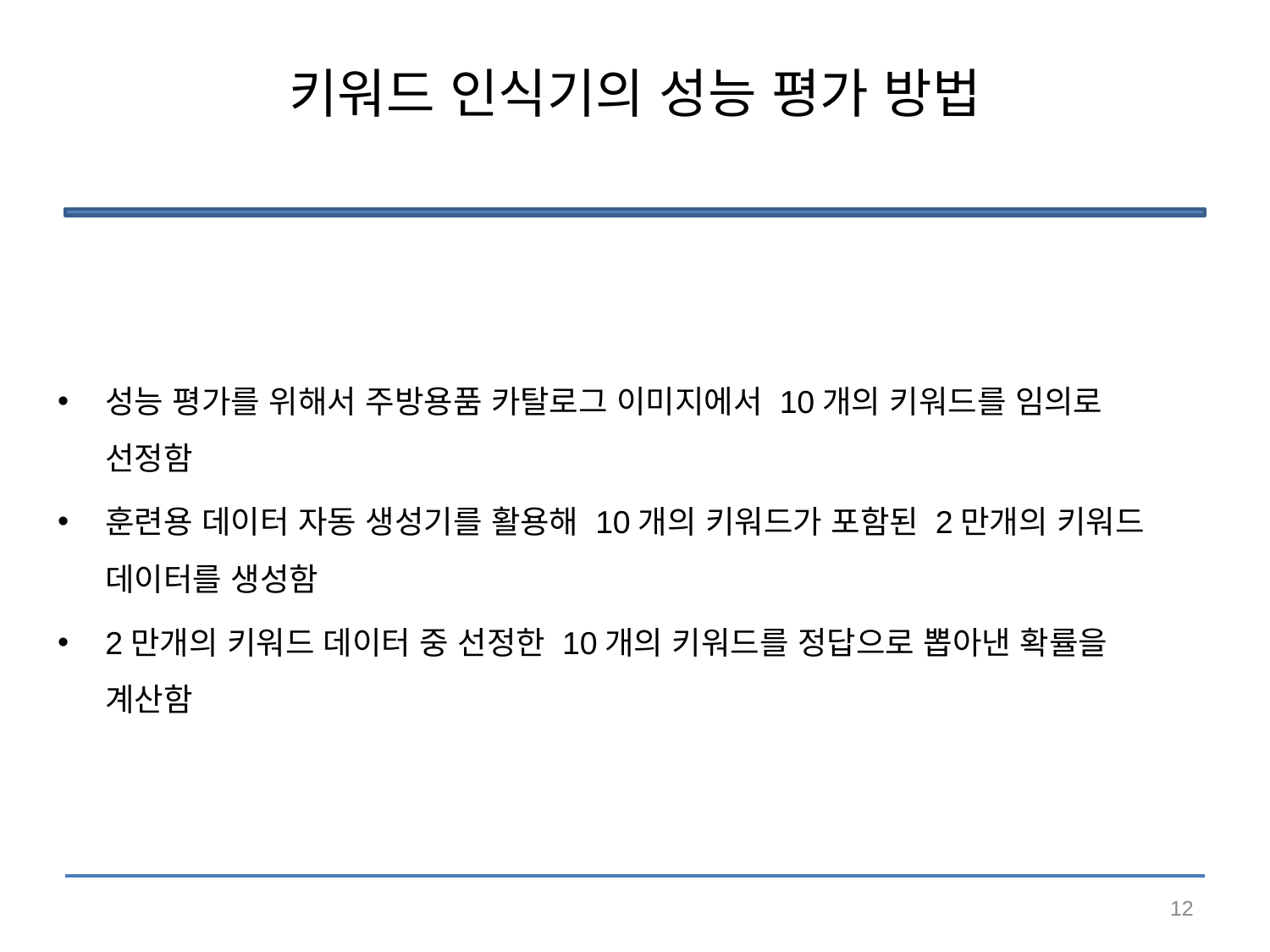

# 키워드 인식기의 성능 평가 방법
성능 평가를 위해서 주방용품 카탈로그 이미지에서 10개의 키워드를 임의로 선정함
훈련용 데이터 자동 생성기를 활용해 10개의 키워드가 포함된 2만개의 키워드 데이터를 생성함
2만개의 키워드 데이터 중 선정한 10개의 키워드를 정답으로 뽑아낸 확률을 계산함
12